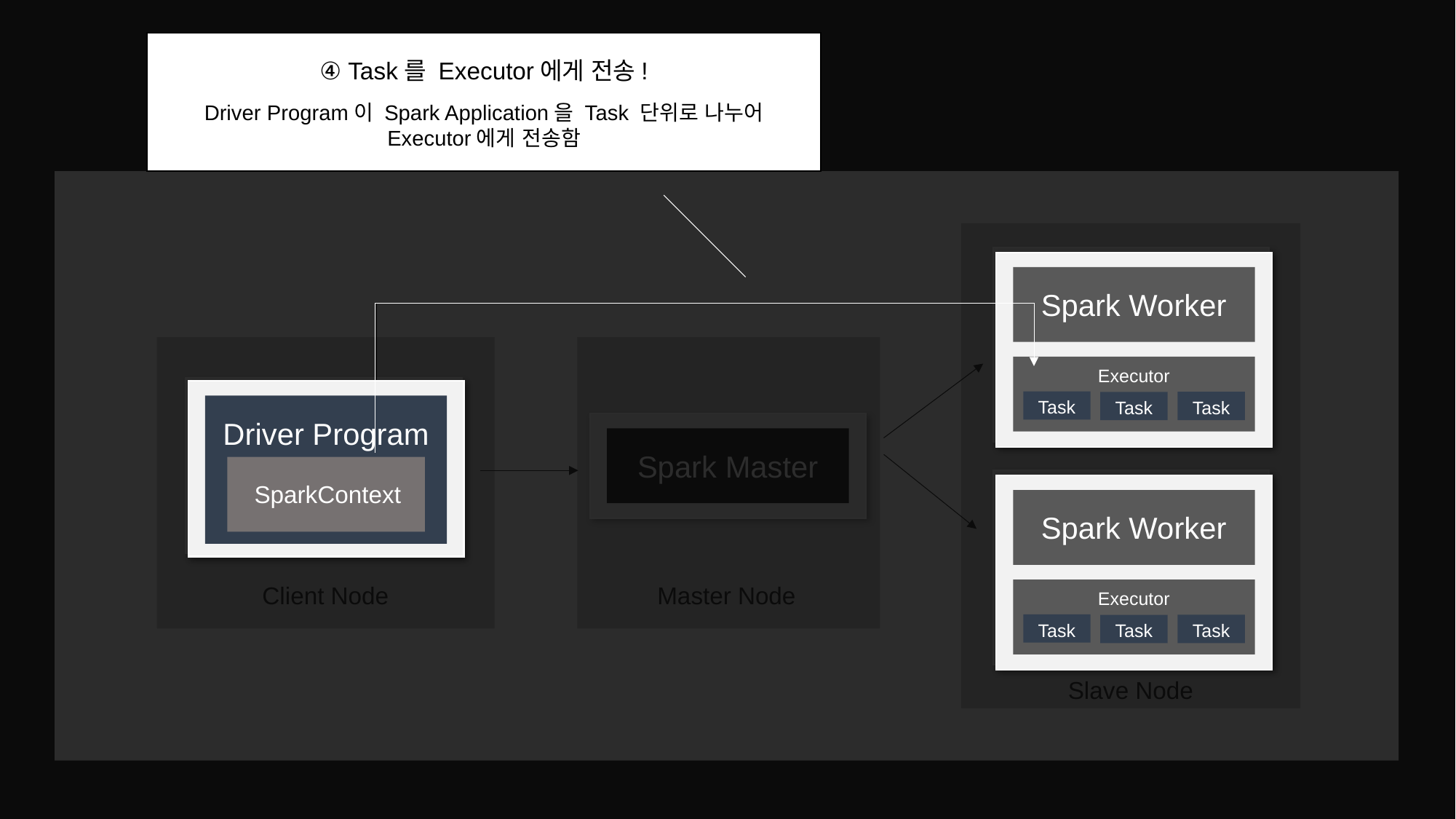

Spark?
④ Task를 Executor에게 전송!
Driver Program이 Spark Application을 Task 단위로 나누어
Executor에게 전송함
- Spark 구성도 -

Spark Worker

Executor
Task

Task

Task

Spark Worker

Executor
Task

Task

Task

Driver Program

SparkContext

Driver Program

SparkContext

Spark Master

Spark Worker

Executor
Task

Task

Task

Spark Worker

Executor
Task

Task

Task

Client Node
Master Node
Slave Node